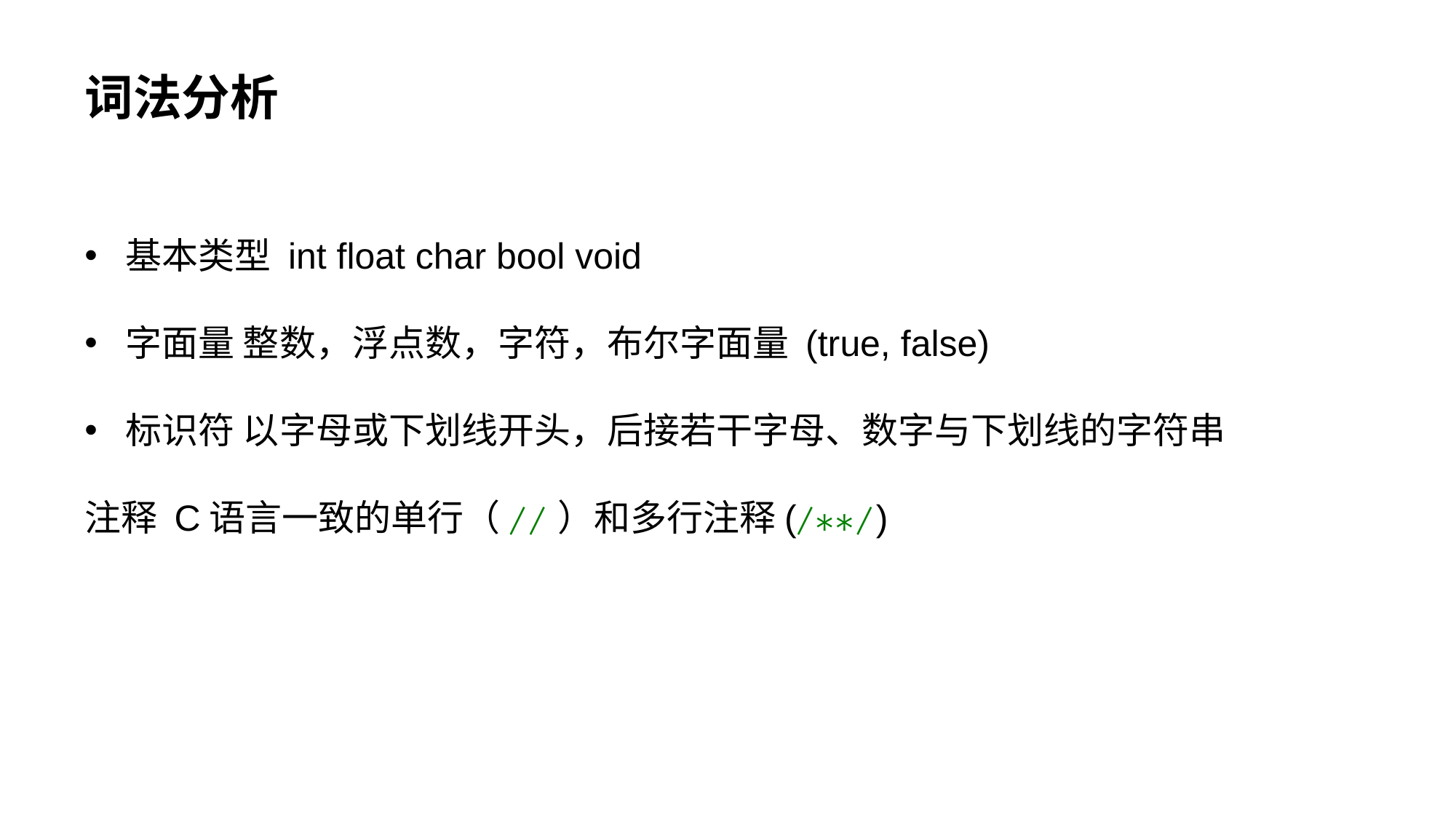

词法分析
基本类型 int float char bool void

字面量 整数，浮点数，字符，布尔字面量 (true, false)

标识符 以字母或下划线开头，后接若干字母、数字与下划线的字符串

注释 C语言一致的单行（//）和多行注释(/**/)